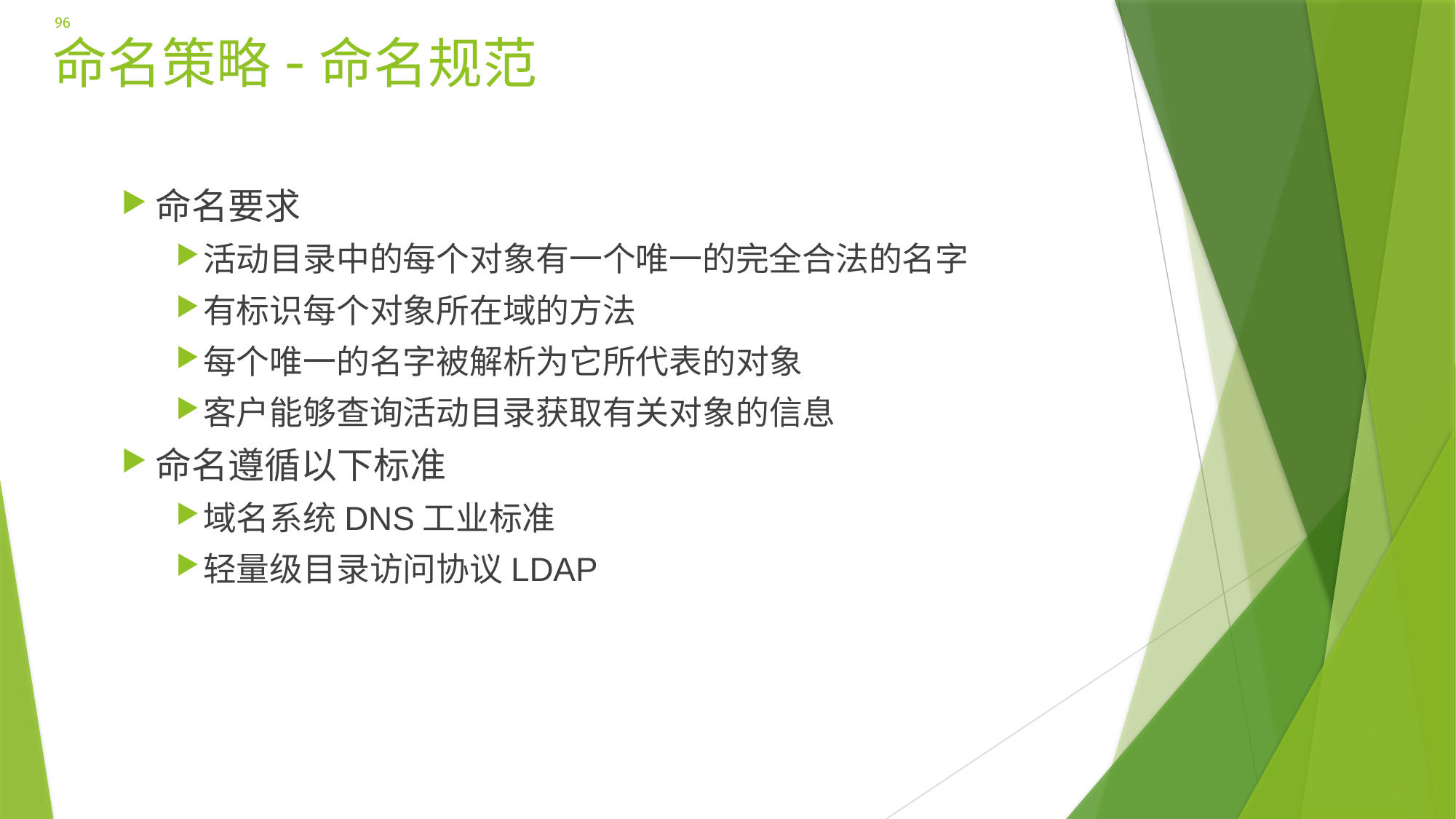

96
# 命名策略-命名规范
命名要求
活动目录中的每个对象有一个唯一的完全合法的名字
有标识每个对象所在域的方法
每个唯一的名字被解析为它所代表的对象
客户能够查询活动目录获取有关对象的信息
命名遵循以下标准
域名系统DNS工业标准
轻量级目录访问协议LDAP